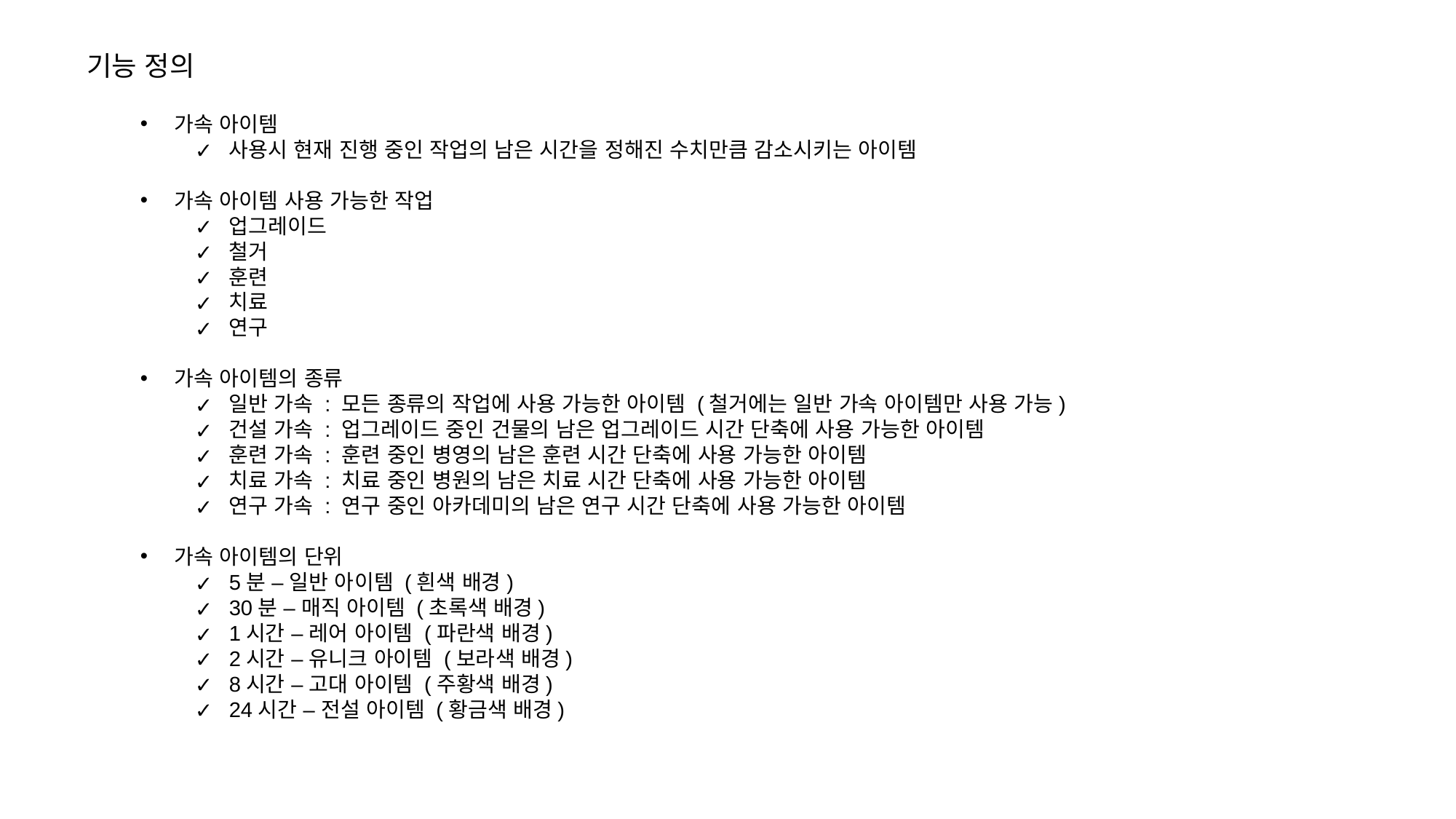

기능 정의
가속 아이템
사용시 현재 진행 중인 작업의 남은 시간을 정해진 수치만큼 감소시키는 아이템

가속 아이템 사용 가능한 작업
업그레이드
철거
훈련
치료
연구

가속 아이템의 종류
일반 가속 : 모든 종류의 작업에 사용 가능한 아이템 (철거에는 일반 가속 아이템만 사용 가능)
건설 가속 : 업그레이드 중인 건물의 남은 업그레이드 시간 단축에 사용 가능한 아이템
훈련 가속 : 훈련 중인 병영의 남은 훈련 시간 단축에 사용 가능한 아이템
치료 가속 : 치료 중인 병원의 남은 치료 시간 단축에 사용 가능한 아이템
연구 가속 : 연구 중인 아카데미의 남은 연구 시간 단축에 사용 가능한 아이템

가속 아이템의 단위
5분 – 일반 아이템 (흰색 배경)
30분 – 매직 아이템 (초록색 배경)
1시간 – 레어 아이템 (파란색 배경)
2시간 – 유니크 아이템 (보라색 배경)
8시간 – 고대 아이템 (주황색 배경)
24시간 – 전설 아이템 (황금색 배경)